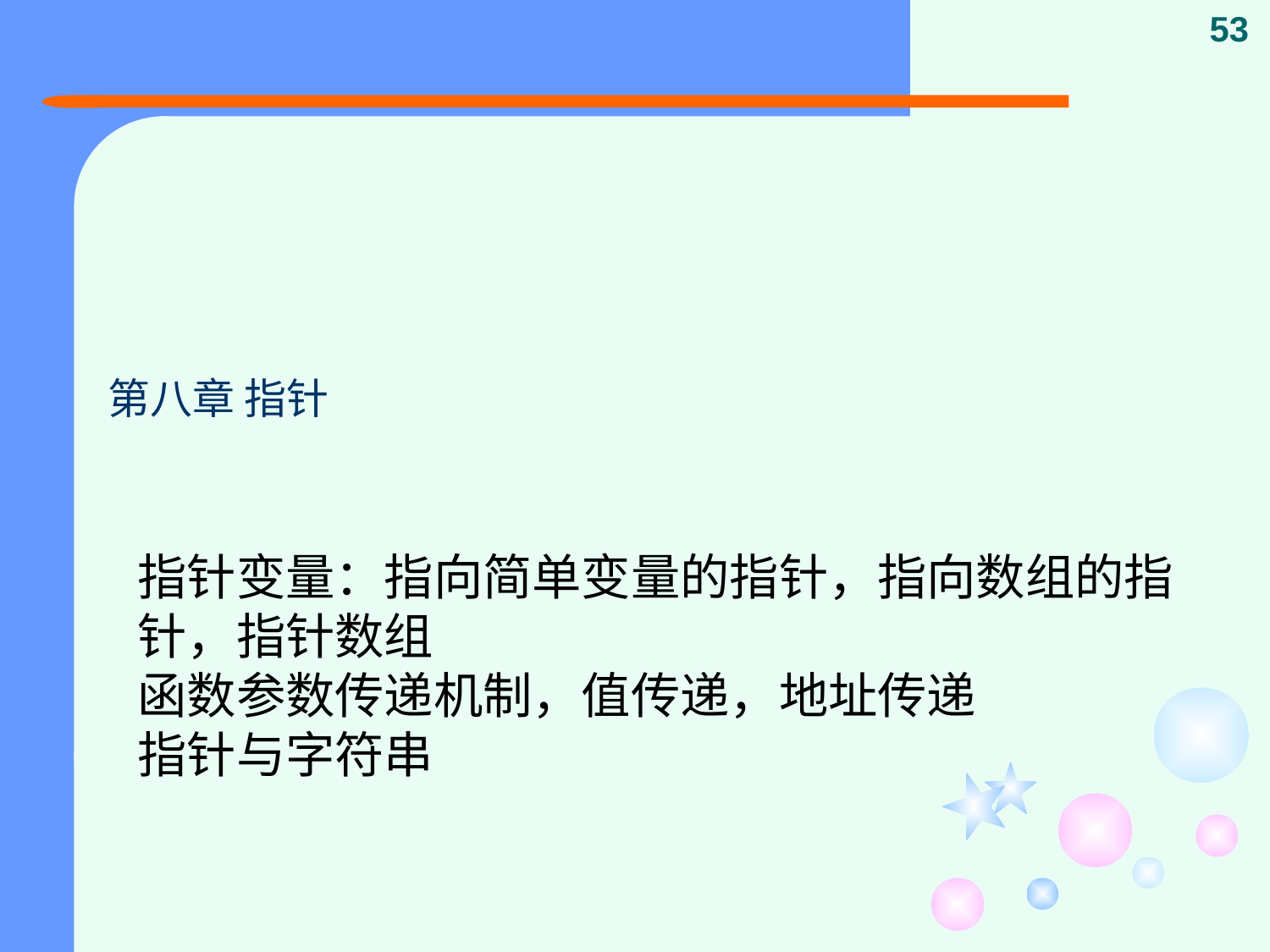

53
第八章 指针
指针变量：指向简单变量的指针，指向数组的指针，指针数组
函数参数传递机制，值传递，地址传递
指针与字符串